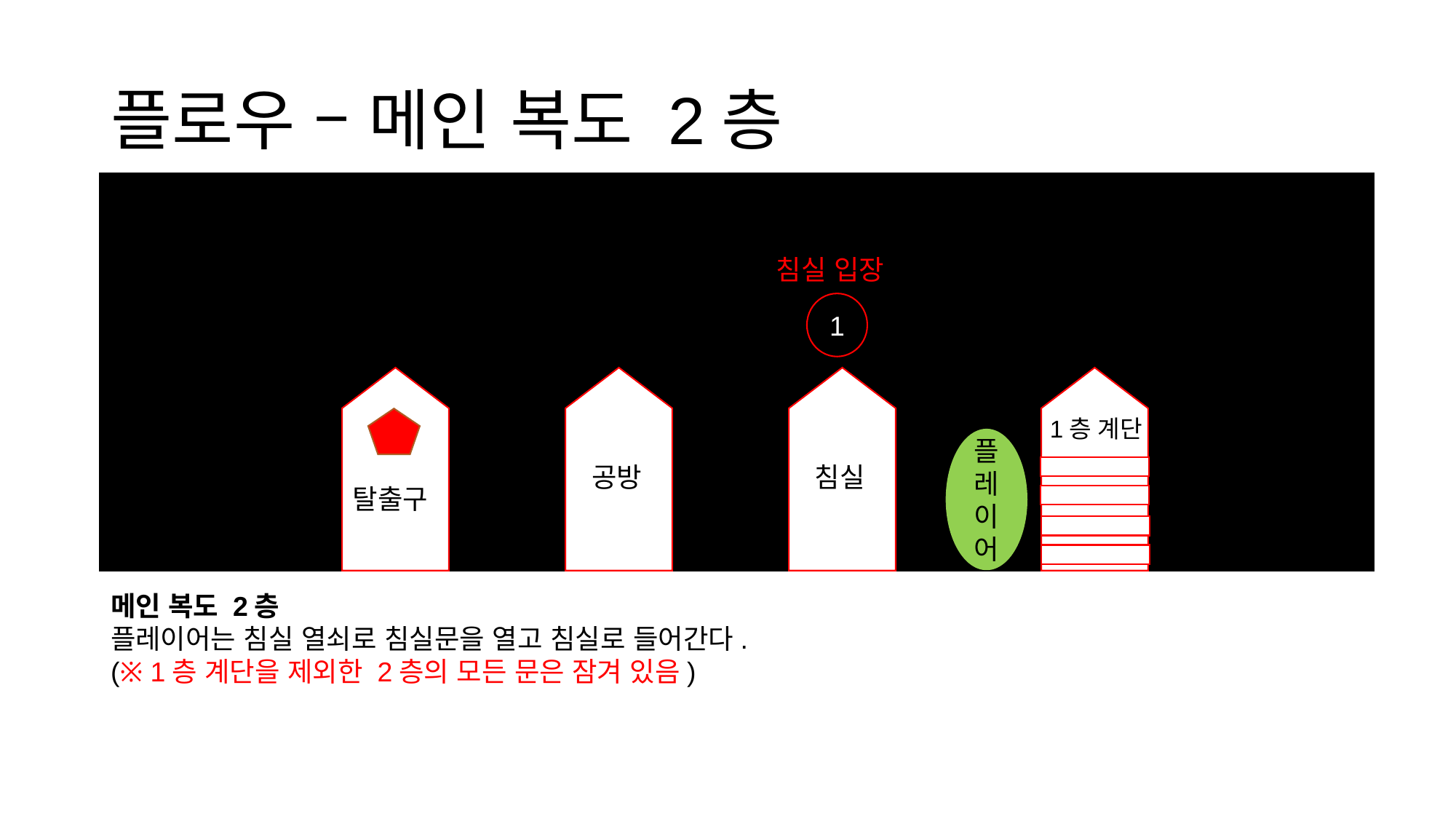

# 플로우 – 메인 복도 2층

1층 계단
플레이어

침실
공방
탈출구

침실 입장
1
메인 복도 2층
플레이어는 침실 열쇠로 침실문을 열고 침실로 들어간다.
(※ 1층 계단을 제외한 2층의 모든 문은 잠겨 있음)